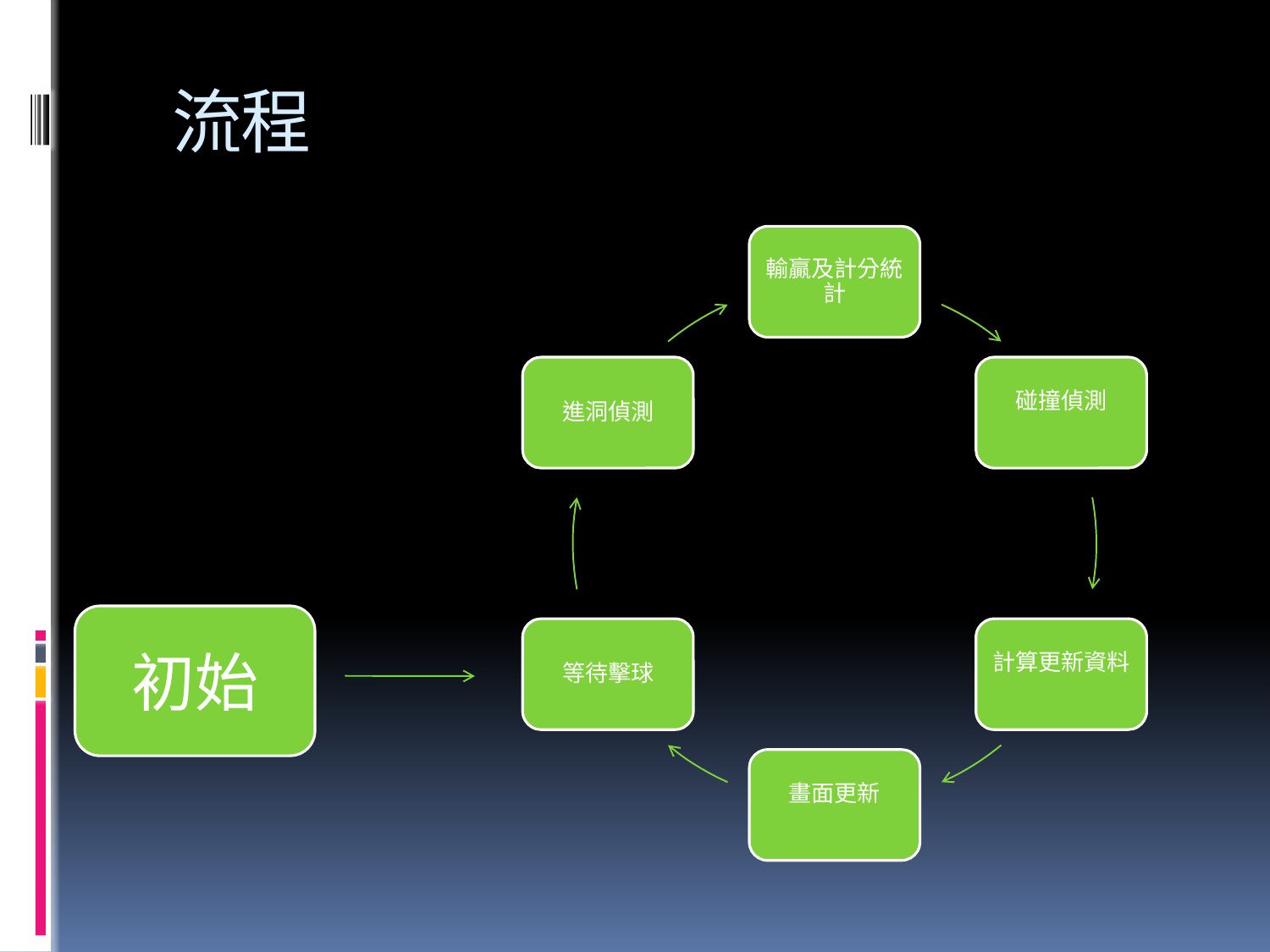

# 流程
輸贏及計分統計
碰撞偵測

計算更新資料

畫面更新

等待擊球
進洞偵測
初始